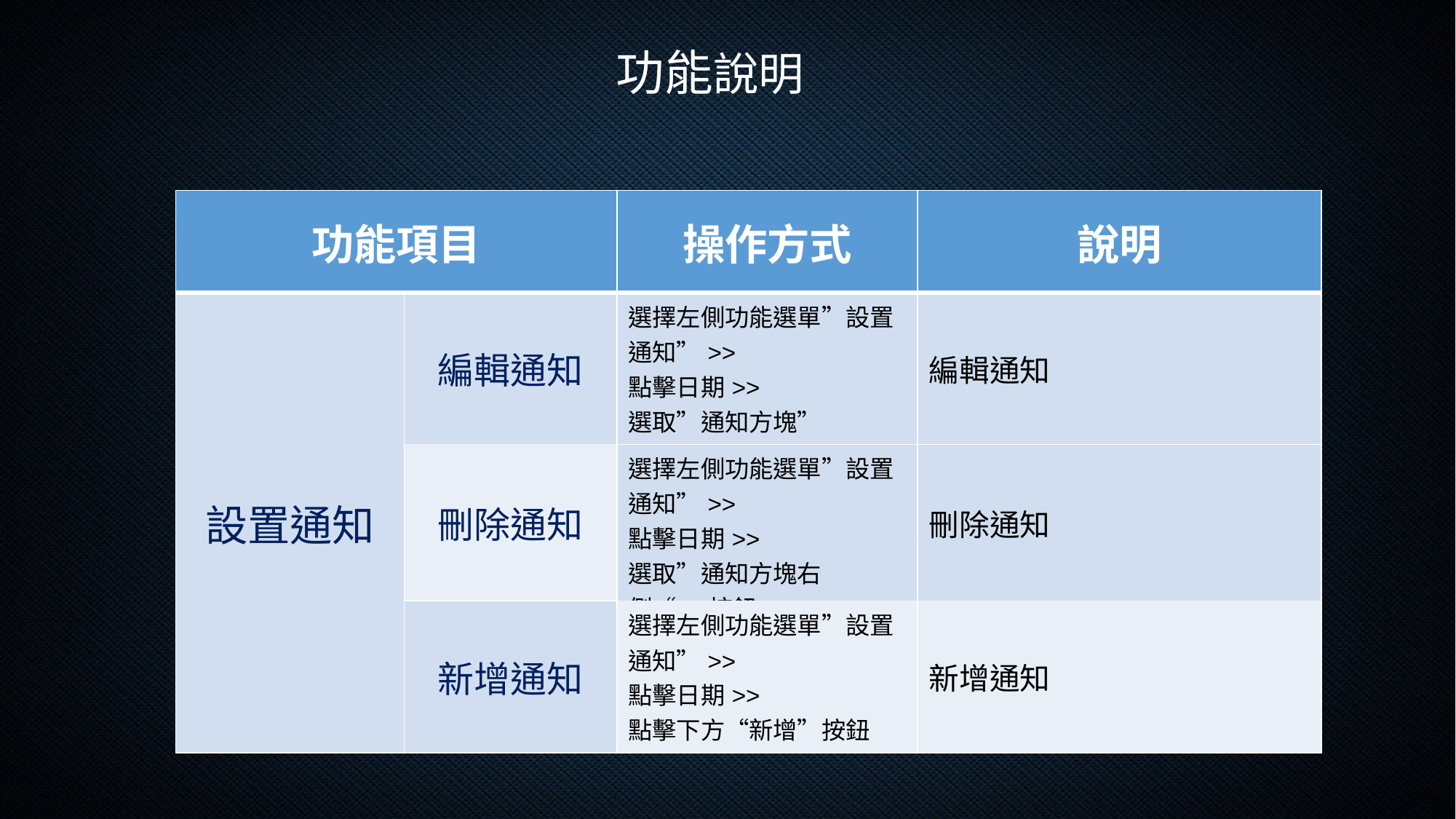

功能說明
| 功能項目 |  | 操作方式 | 說明 |
| --- | --- | --- | --- |
| 設置通知 | 編輯通知 | 選擇左側功能選單”設置通知”>> 點擊日期>> 選取”通知方塊” | 編輯通知 |
|  | 刪除通知 |  |  |
|  |  | 選擇左側功能選單”設置通知”>> 點擊日期>> 選取”通知方塊右側“x”按鈕 | 刪除通知 |
|  |  | 選擇左側功能選單”設置通知”>> 點擊日期>> 點擊下方“新增”按鈕 | 新增通知 |
|  | 新增通知 |  |  |